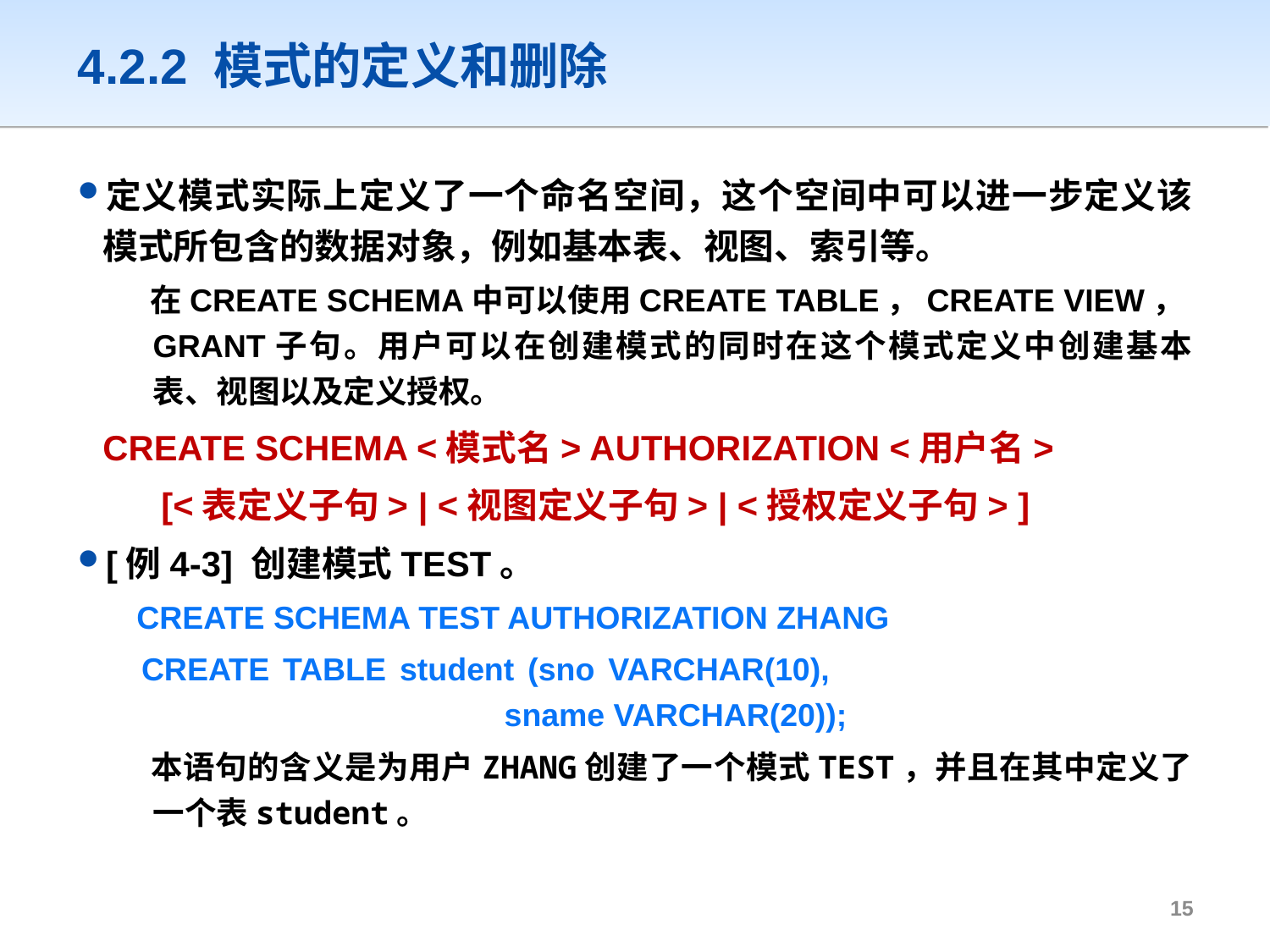

# 4.2.2 模式的定义和删除
定义模式实际上定义了一个命名空间，这个空间中可以进一步定义该模式所包含的数据对象，例如基本表、视图、索引等。
  在CREATE SCHEMA中可以使用CREATE TABLE，CREATE VIEW，GRANT子句。用户可以在创建模式的同时在这个模式定义中创建基本表、视图以及定义授权。
  	CREATE SCHEMA <模式名> AUTHORIZATION <用户名>
	      [<表定义子句> | <视图定义子句> | <授权定义子句> ]
[例4-3] 创建模式TEST。
 CREATE SCHEMA TEST AUTHORIZATION ZHANG
 CREATE TABLE student (sno VARCHAR(10),					           sname VARCHAR(20));
  本语句的含义是为用户ZHANG创建了一个模式TEST，并且在其中定义了一个表student。

15